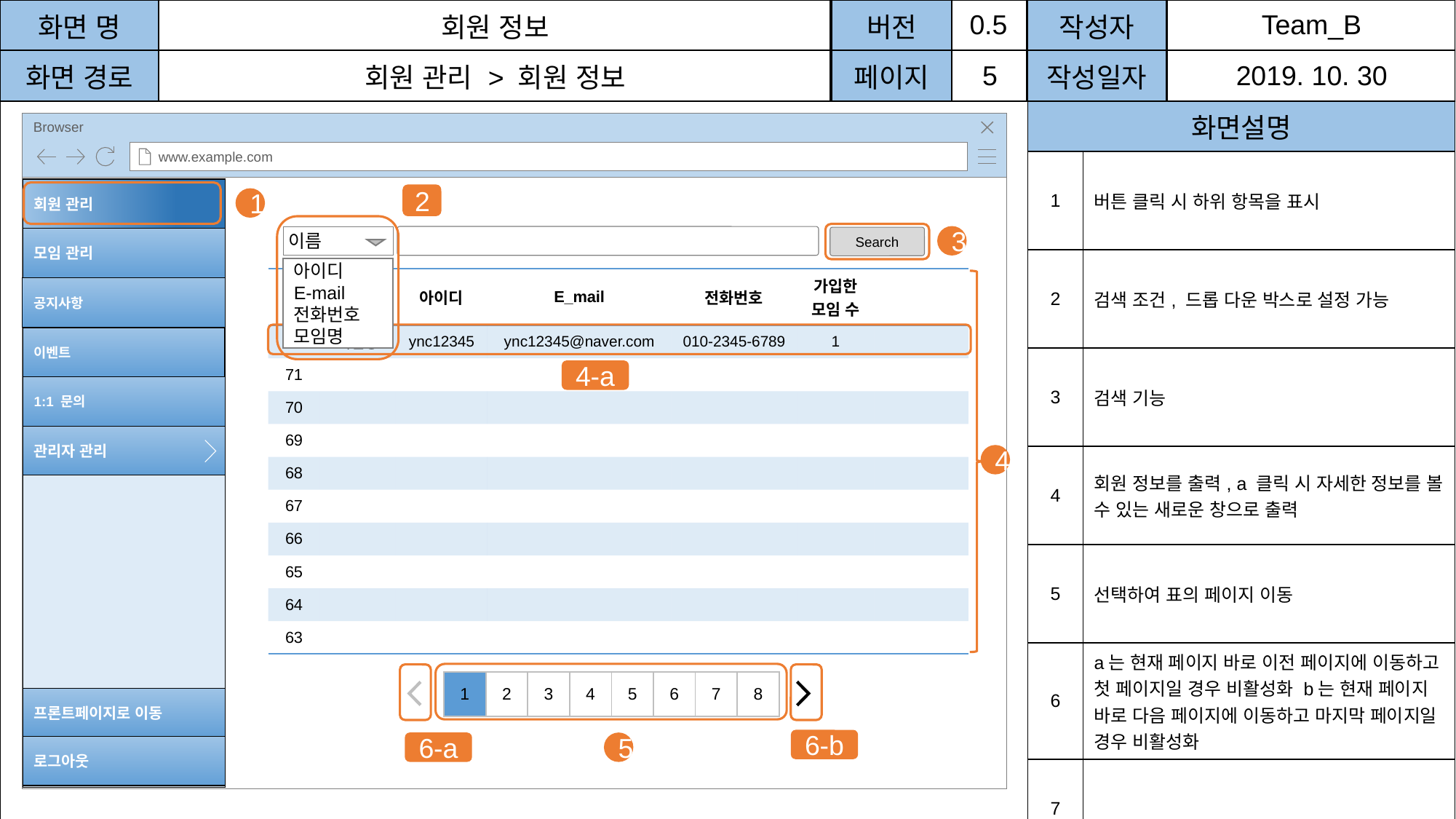

| 화면 명 | 회원 정보 | 버전 |  | 작성자 |  |  |
| --- | --- | --- | --- | --- | --- | --- |
| 화면 경로 | 회원 관리 > 회원 정보 | 페이지 | 5 | 작성일자 |  |  |
|  |  |  |  | 화면설명 |  |  |
|  |  |  |  | 1 | 버튼 클릭 시 하위 항목을 표시 |  |
|  |  |  |  | 2 | 검색 조건, 드롭 다운 박스로 설정 가능 |  |
|  |  |  |  | 3 | 검색 기능 |  |
|  |  |  |  | 4 | 회원 정보를 출력, a 클릭 시 자세한 정보를 볼 수 있는 새로운 창으로 출력 |  |
|  |  |  |  | 5 | 선택하여 표의 페이지 이동 |  |
|  |  |  |  | 6 | a는 현재 페이지 바로 이전 페이지에 이동하고 첫 페이지일 경우 비활성화 b는 현재 페이지 바로 다음 페이지에 이동하고 마지막 페이지일 경우 비활성화 |  |
|  |  |  |  | 7 |  |  |
Browser

www.example.com

회원 관리
모임 관리
공지사항
이벤트
1:1 문의
관리자 관리

프론트페이지로 이동
로그아웃

1
2

3

Search
이름

아이디
E-mail
전화번호
모임명
| NO | 이름 | 아이디 | E\_mail | 전화번호 | 가입한 모임 수 |  |
| --- | --- | --- | --- | --- | --- | --- |
| 72 | 이길동 | ync12345 | ync12345@naver.com | 010-2345-6789 | 1 |  |
| 71 |  |  |  |  |  |  |
| 70 |  |  |  |  |  |  |
| 69 |  |  |  |  |  |  |
| 68 |  |  |  |  |  |  |
| 67 |  |  |  |  |  |  |
| 66 |  |  |  |  |  |  |
| 65 |  |  |  |  |  |  |
| 64 |  |  |  |  |  |  |
| 63 |  |  |  |  |  |  |

4

4-a

| 1 | 2 | 3 | 4 | 5 | 6 | 7 | 8 |
| --- | --- | --- | --- | --- | --- | --- | --- |

6-b
5
6-a